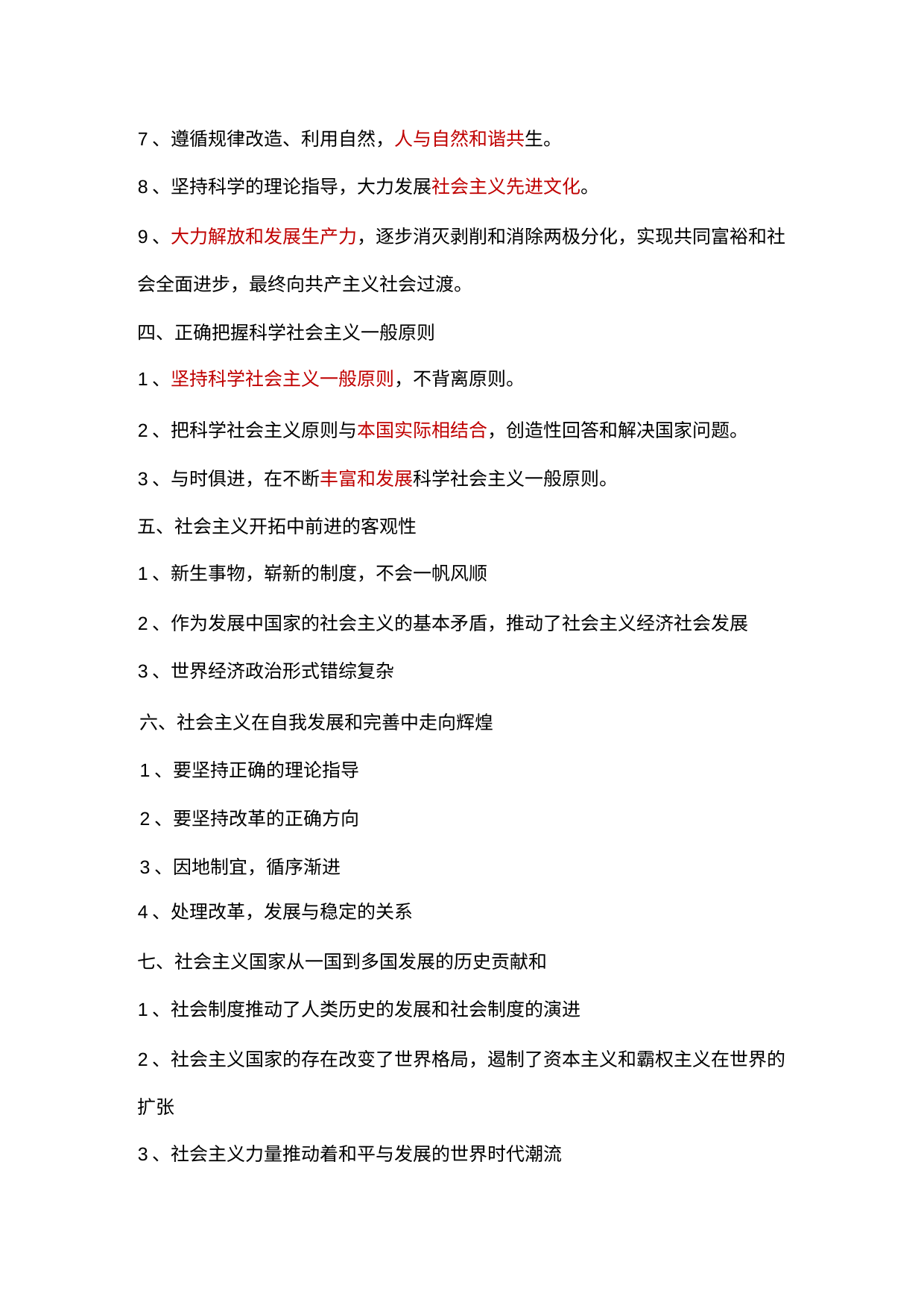

7、遵循规律改造、利用自然，人与自然和谐共生。

8、坚持科学的理论指导，大力发展社会主义先进文化。
9、大力解放和发展生产力，逐步消灭剥削和消除两极分化，实现共同富裕和社

会全面进步，最终向共产主义社会过渡。

四、正确把握科学社会主义一般原则
1、坚持科学社会主义一般原则，不背离原则。
2、把科学社会主义原则与本国实际相结合，创造性回答和解决国家问题。

3、与时俱进，在不断丰富和发展科学社会主义一般原则。

五、社会主义开拓中前进的客观性
1、新生事物，崭新的制度，不会一帆风顺
2、作为发展中国家的社会主义的基本矛盾，推动了社会主义经济社会发展

3、世界经济政治形式错综复杂
六、社会主义在自我发展和完善中走向辉煌

1、要坚持正确的理论指导

2、要坚持改革的正确方向

3、因地制宜，循序渐进
4、处理改革，发展与稳定的关系
七、社会主义国家从一国到多国发展的历史贡献和

1、社会制度推动了人类历史的发展和社会制度的演进
2、社会主义国家的存在改变了世界格局，遏制了资本主义和霸权主义在世界的

扩张
3、社会主义力量推动着和平与发展的世界时代潮流